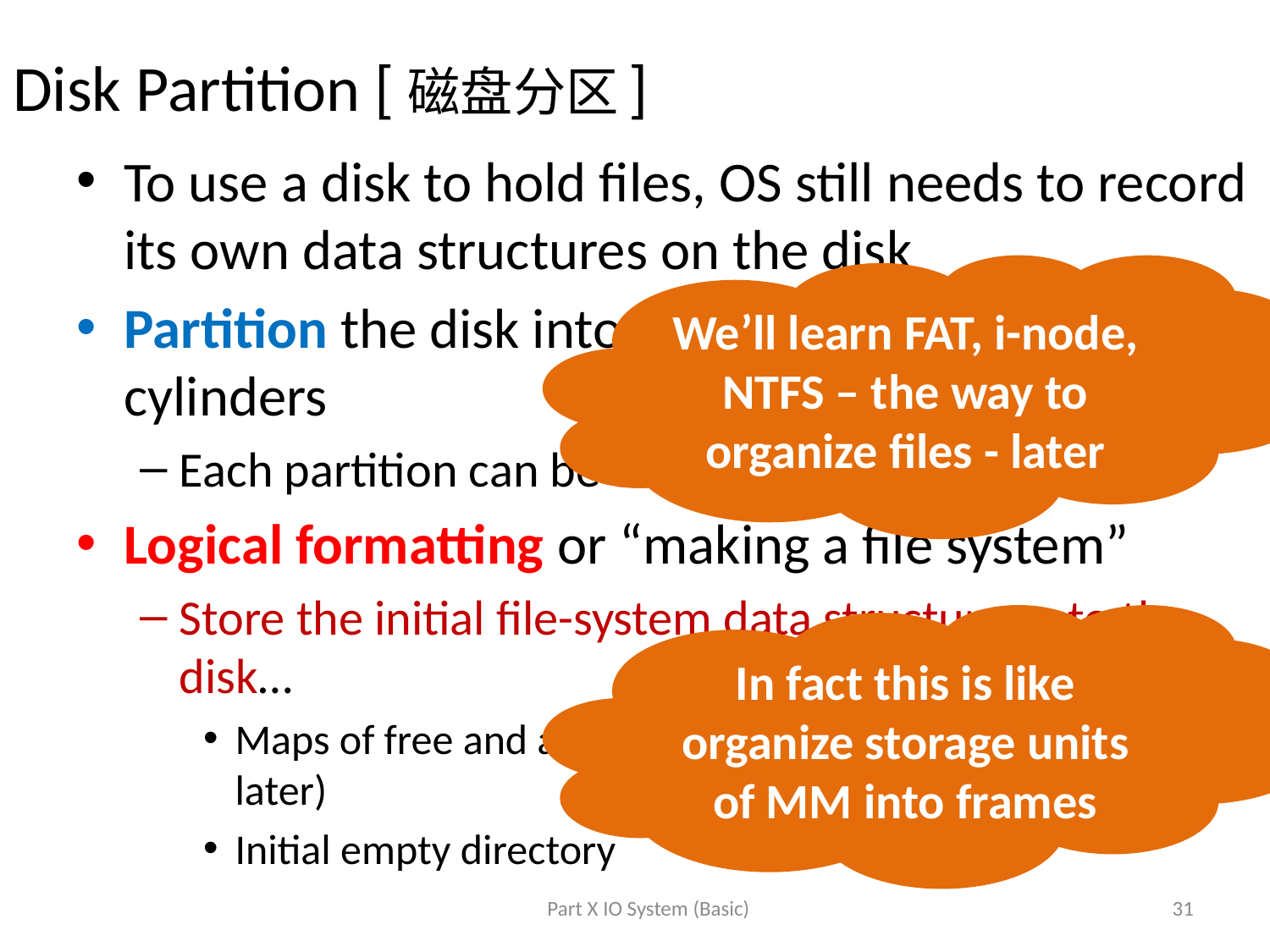

# Disk Partition [磁盘分区]
To use a disk to hold files, OS still needs to record its own data structures on the disk
Partition the disk into one or more groups of cylinders
Each partition can be treated as a separate disk
Logical formatting or “making a file system”
Store the initial file-system data structure onto the disk…
Maps of free and allocated space (FAT or i-node, discussed later)
Initial empty directory
We’ll learn FAT, i-node, NTFS – the way to organize files - later
In fact this is like organize storage units of MM into frames
Part X IO System (Basic)
31